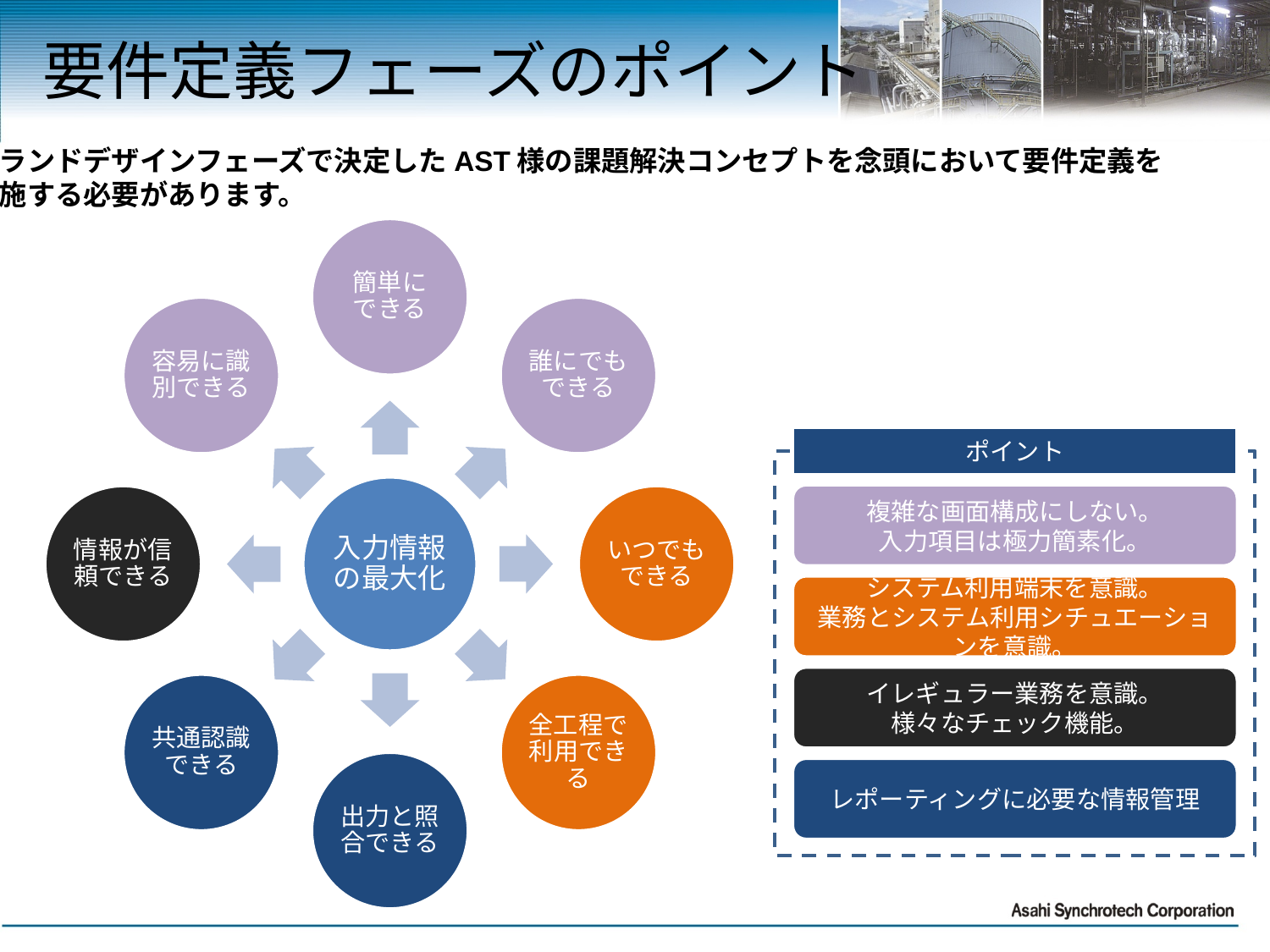

# 要件定義フェーズのポイント
グランドデザインフェーズで決定したAST様の課題解決コンセプトを念頭において要件定義を
実施する必要があります。
入力情報の最大化

簡単に
できる

誰にでも
できる

いつでも
できる

全工程で利用できる

出力と照合できる

共通認識できる

情報が信頼できる

容易に識別できる
ポイント

複雑な画面構成にしない。
入力項目は極力簡素化。
システム利用端末を意識。
業務とシステム利用シチュエーションを意識。
イレギュラー業務を意識。
様々なチェック機能。
レポーティングに必要な情報管理